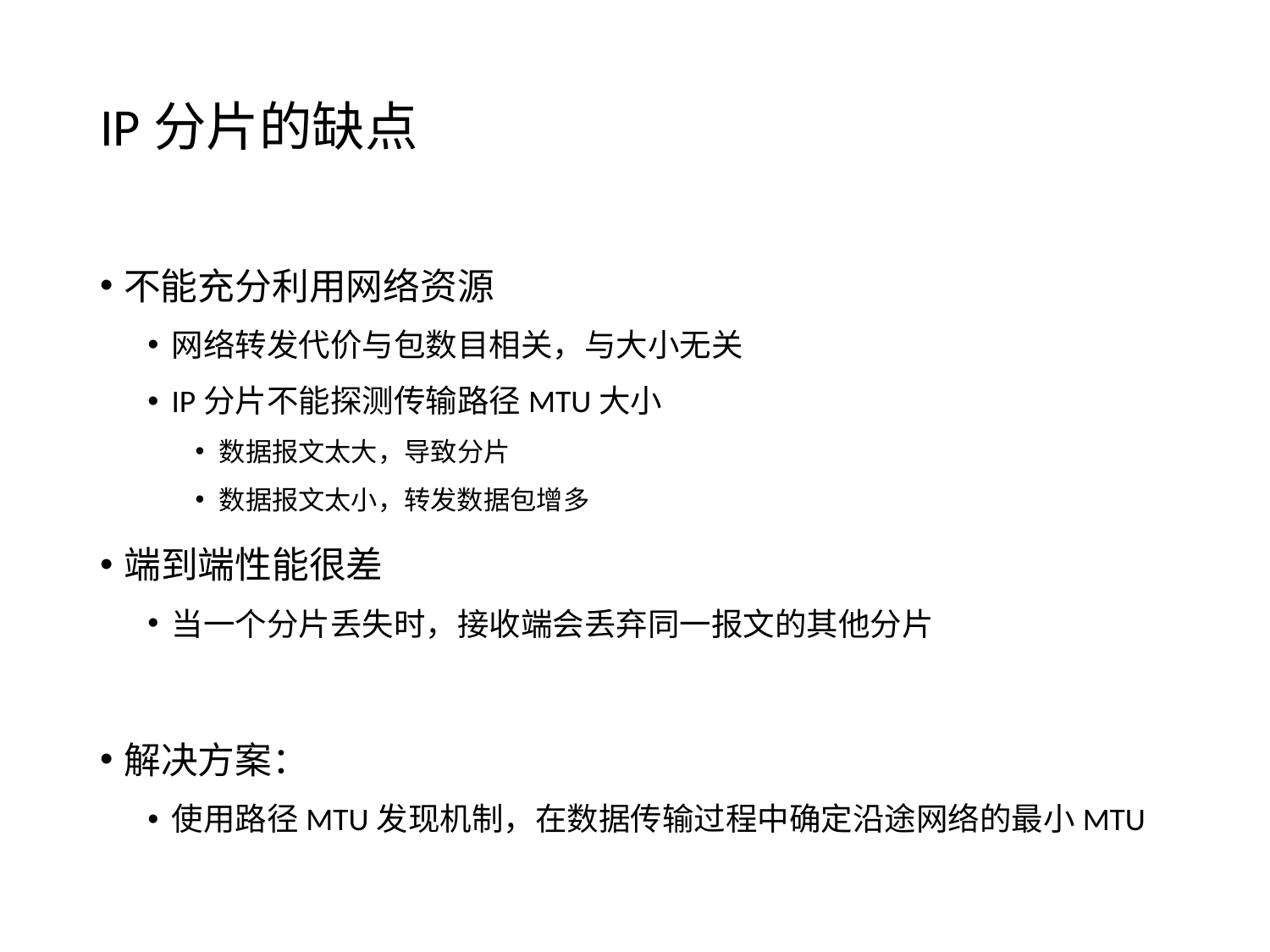

# IP分片的缺点
不能充分利用网络资源
网络转发代价与包数目相关，与大小无关
IP分片不能探测传输路径MTU大小
数据报文太大，导致分片
数据报文太小，转发数据包增多
端到端性能很差
当一个分片丢失时，接收端会丢弃同一报文的其他分片

解决方案：
使用路径MTU发现机制，在数据传输过程中确定沿途网络的最小MTU
28